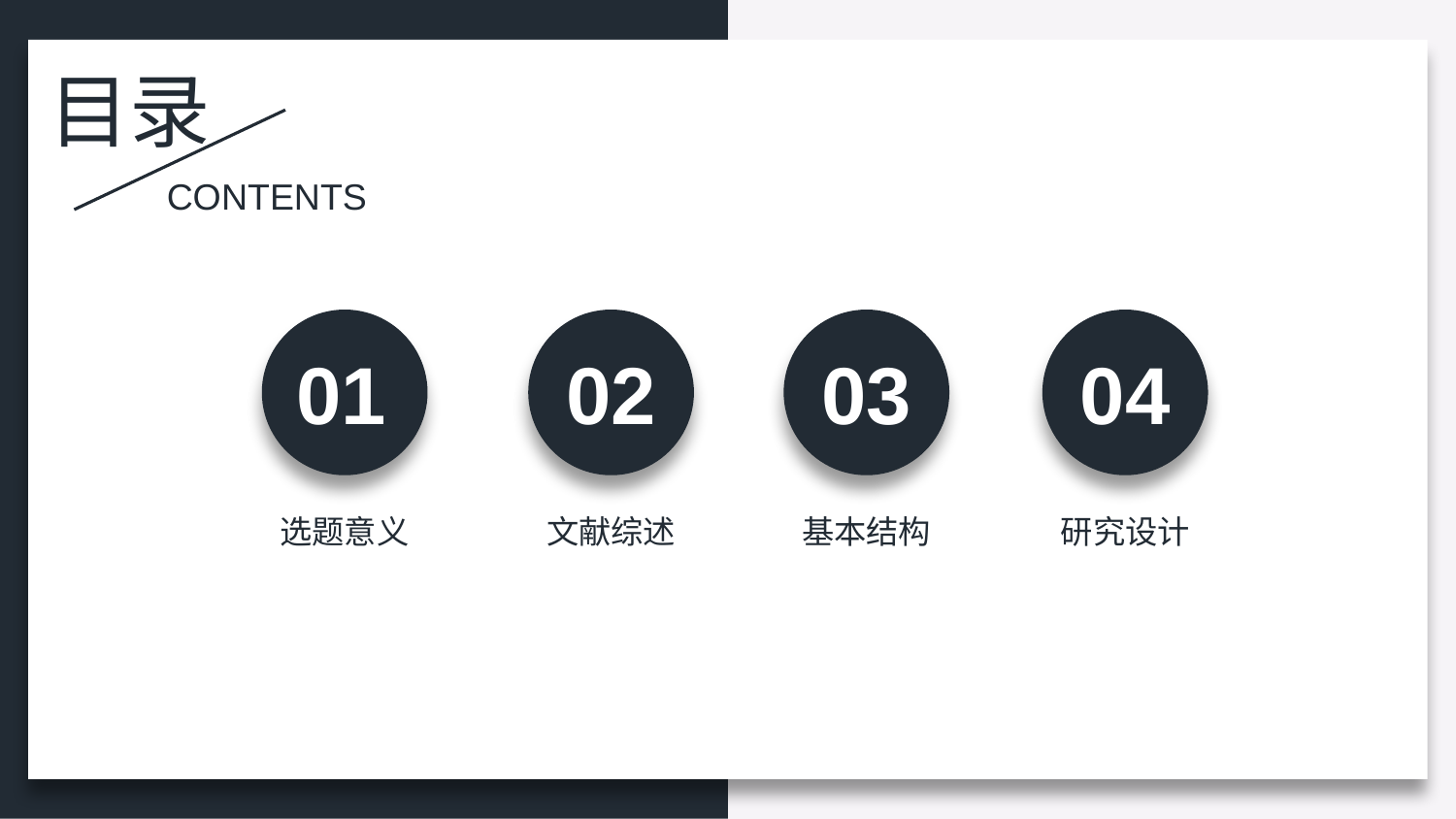

目录
CONTENTS

01
02
04
03
选题意义
文献综述
基本结构
研究设计